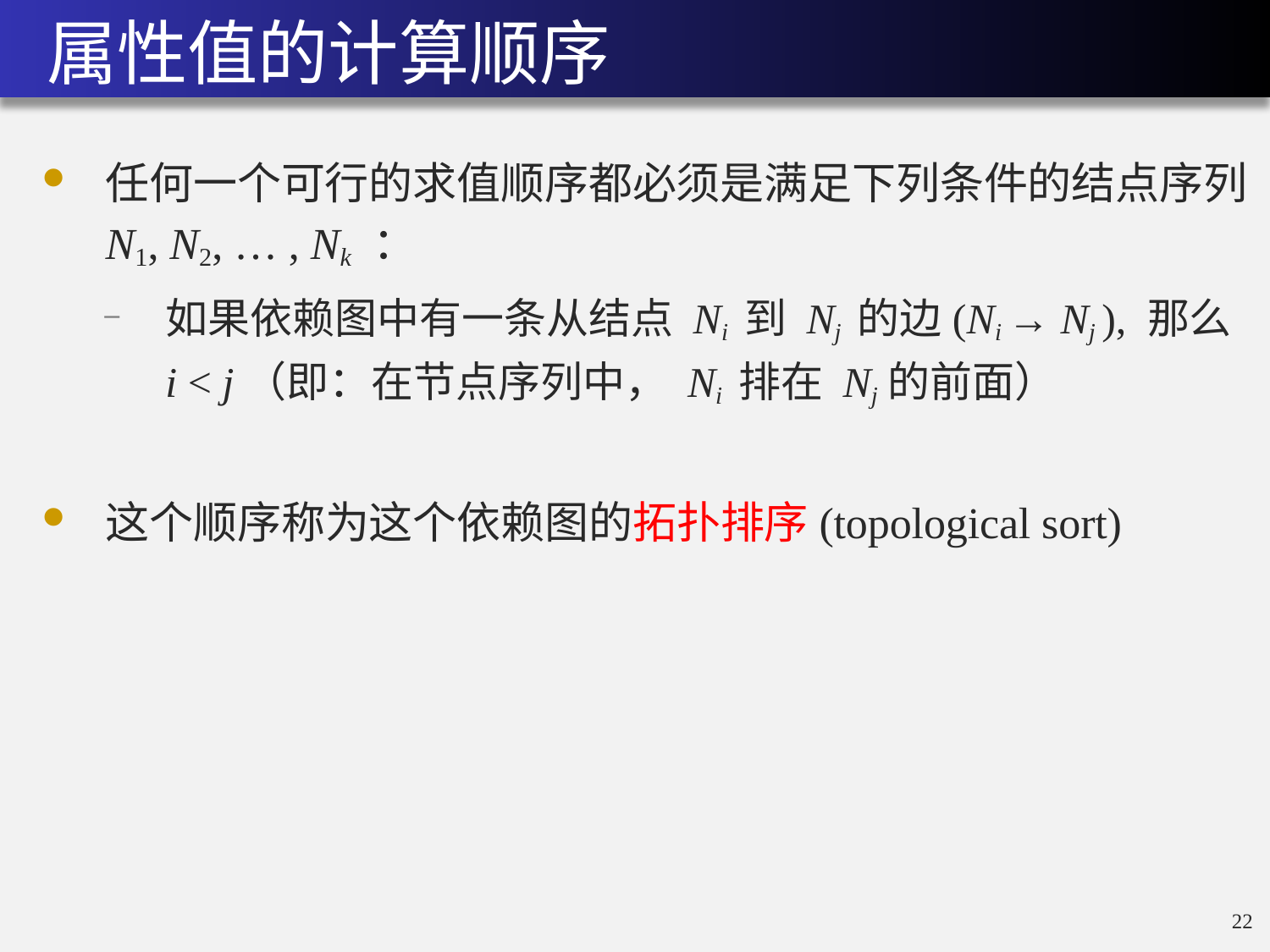

属性值的计算顺序
任何一个可行的求值顺序都必须是满足下列条件的结点序列N1, N2, … , Nk ：
如果依赖图中有一条从结点 Ni 到 Nj 的边(Ni → Nj ), 那么i < j（即：在节点序列中， Ni 排在 Nj的前面）

这个顺序称为这个依赖图的拓扑排序(topological sort)
22